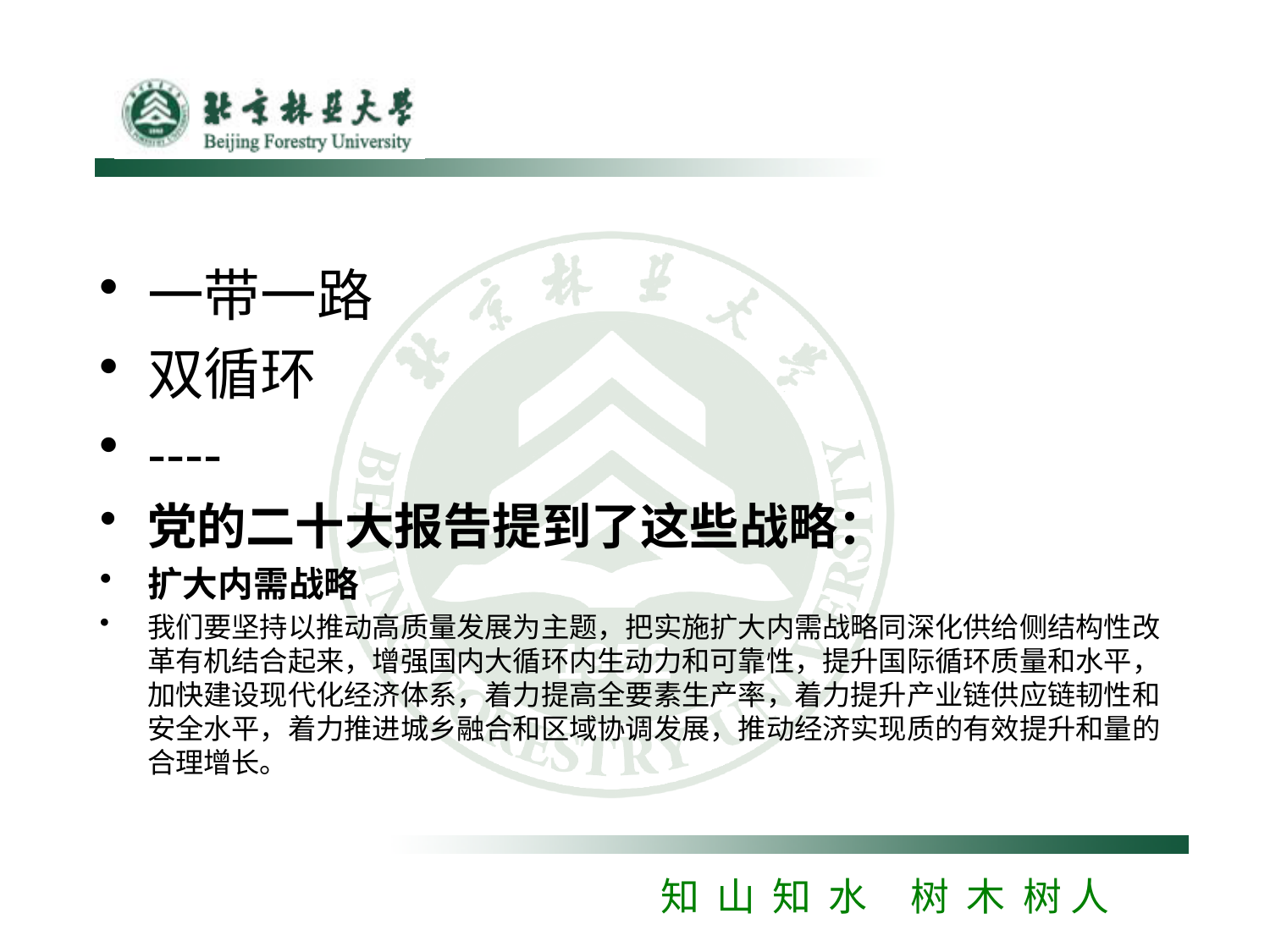

#
一带一路
双循环
----
党的二十大报告提到了这些战略：
扩大内需战略
我们要坚持以推动高质量发展为主题，把实施扩大内需战略同深化供给侧结构性改革有机结合起来，增强国内大循环内生动力和可靠性，提升国际循环质量和水平，加快建设现代化经济体系，着力提高全要素生产率，着力提升产业链供应链韧性和安全水平，着力推进城乡融合和区域协调发展，推动经济实现质的有效提升和量的合理增长。